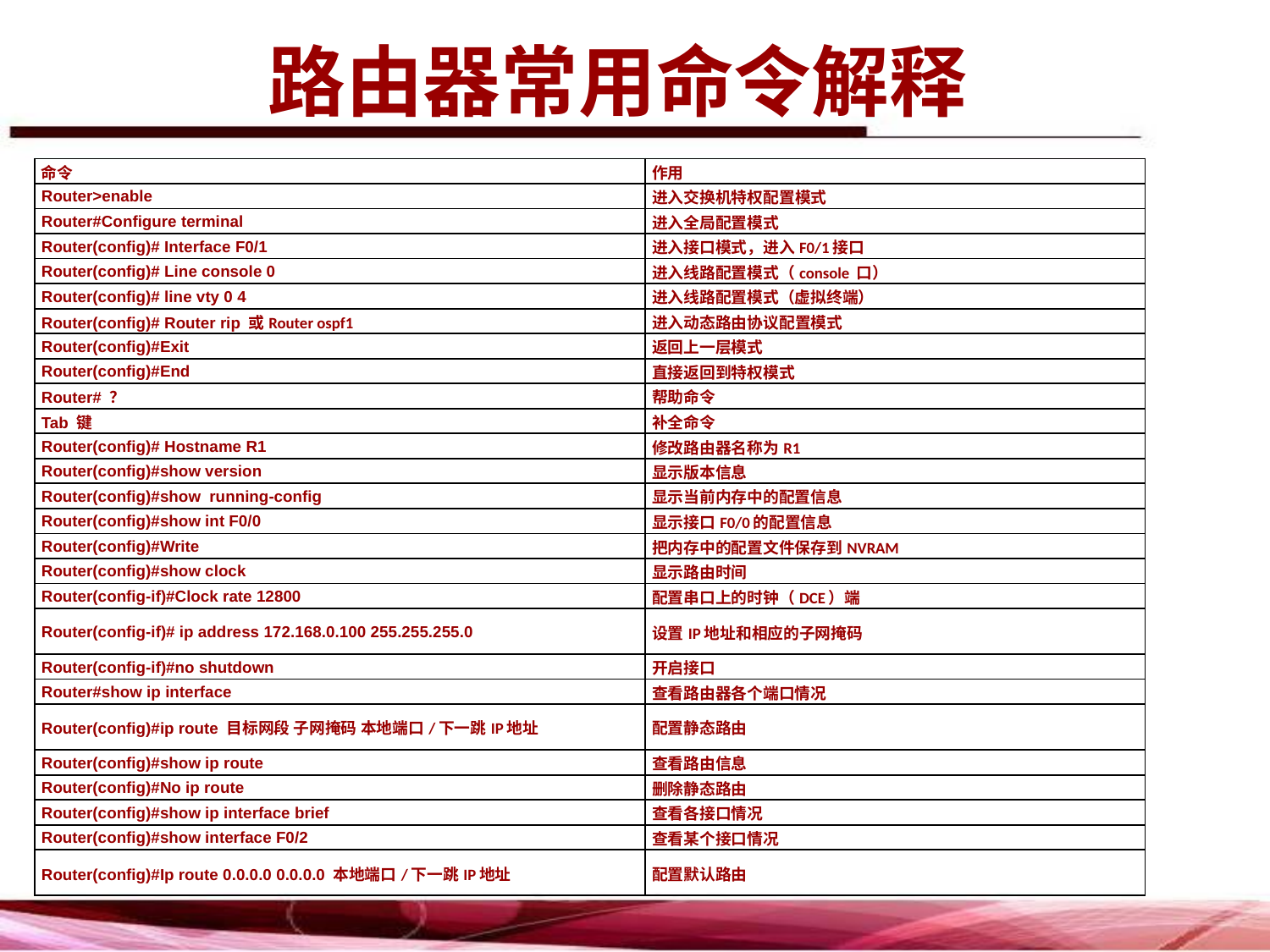

路由器常用命令解释
| 命令 | 作用 |
| --- | --- |
| Router>enable | 进入交换机特权配置模式 |
| Router#Configure terminal | 进入全局配置模式 |
| Router(config)# Interface F0/1 | 进入接口模式，进入F0/1接口 |
| Router(config)# Line console 0 | 进入线路配置模式（console 口） |
| Router(config)# line vty 0 4 | 进入线路配置模式（虚拟终端） |
| Router(config)# Router rip 或Router ospf1 | 进入动态路由协议配置模式 |
| Router(config)#Exit | 返回上一层模式 |
| Router(config)#End | 直接返回到特权模式 |
| Router# ？ | 帮助命令 |
| Tab 键 | 补全命令 |
| Router(config)# Hostname R1 | 修改路由器名称为R1 |
| Router(config)#show version | 显示版本信息 |
| Router(config)#show running-config | 显示当前内存中的配置信息 |
| Router(config)#show int F0/0 | 显示接口F0/0的配置信息 |
| Router(config)#Write | 把内存中的配置文件保存到NVRAM |
| Router(config)#show clock | 显示路由时间 |
| Router(config-if)#Clock rate 12800 | 配置串口上的时钟（DCE）端 |
| Router(config-if)# ip address 172.168.0.100 255.255.255.0 | 设置IP地址和相应的子网掩码 |
| Router(config-if)#no shutdown | 开启接口 |
| Router#show ip interface | 查看路由器各个端口情况 |
| Router(config)#ip route 目标网段 子网掩码 本地端口/下一跳IP地址 | 配置静态路由 |
| Router(config)#show ip route | 查看路由信息 |
| Router(config)#No ip route | 删除静态路由 |
| Router(config)#show ip interface brief | 查看各接口情况 |
| Router(config)#show interface F0/2 | 查看某个接口情况 |
| Router(config)#Ip route 0.0.0.0 0.0.0.0 本地端口/下一跳IP地址 | 配置默认路由 |